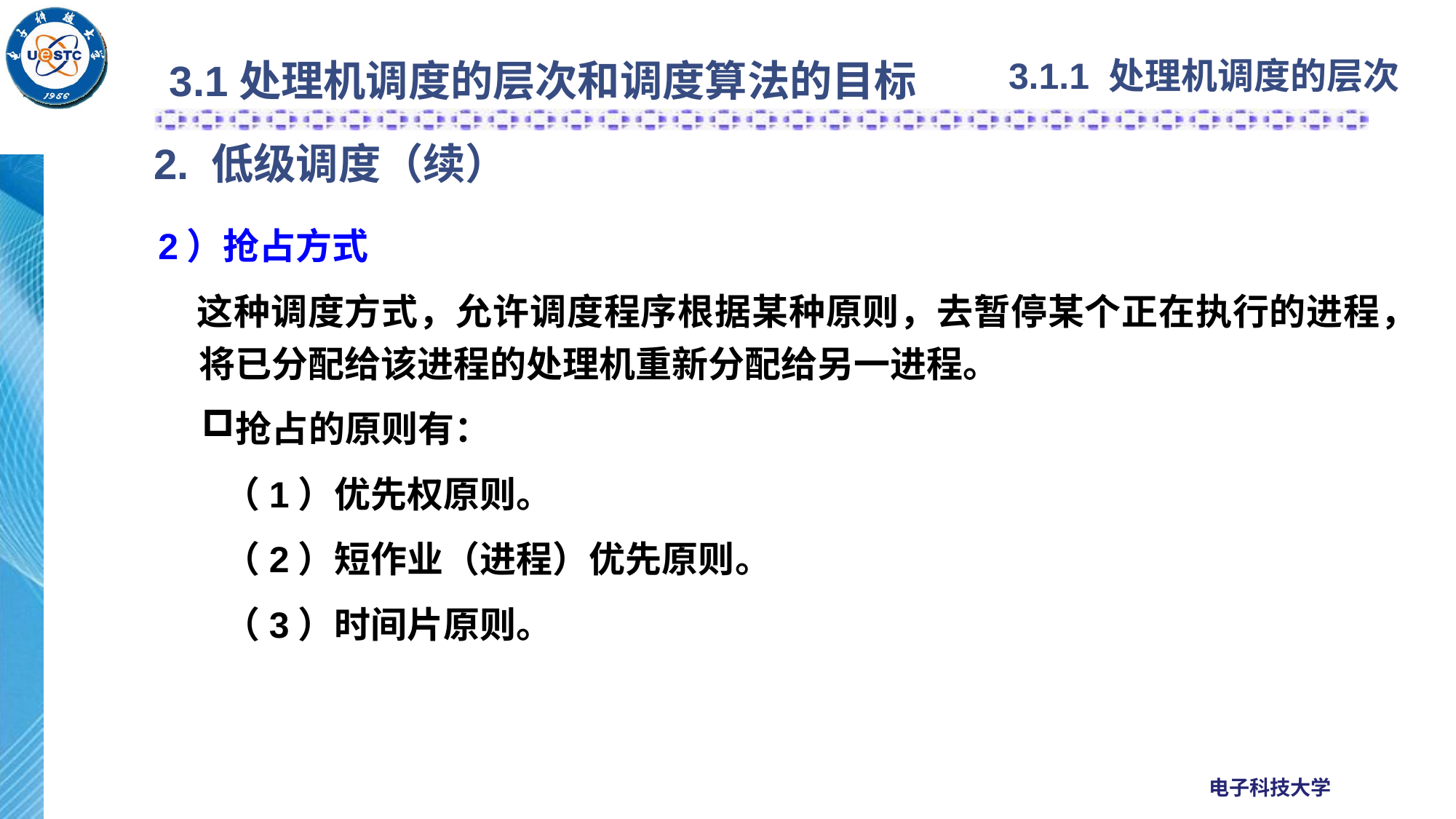

3.1处理机调度的层次和调度算法的目标
3.1.1 处理机调度的层次
# 2. 低级调度（续）
2）抢占方式
这种调度方式，允许调度程序根据某种原则，去暂停某个正在执行的进程，将已分配给该进程的处理机重新分配给另一进程。
抢占的原则有：
       （1）优先权原则。
       （2）短作业（进程）优先原则。
       （3）时间片原则。